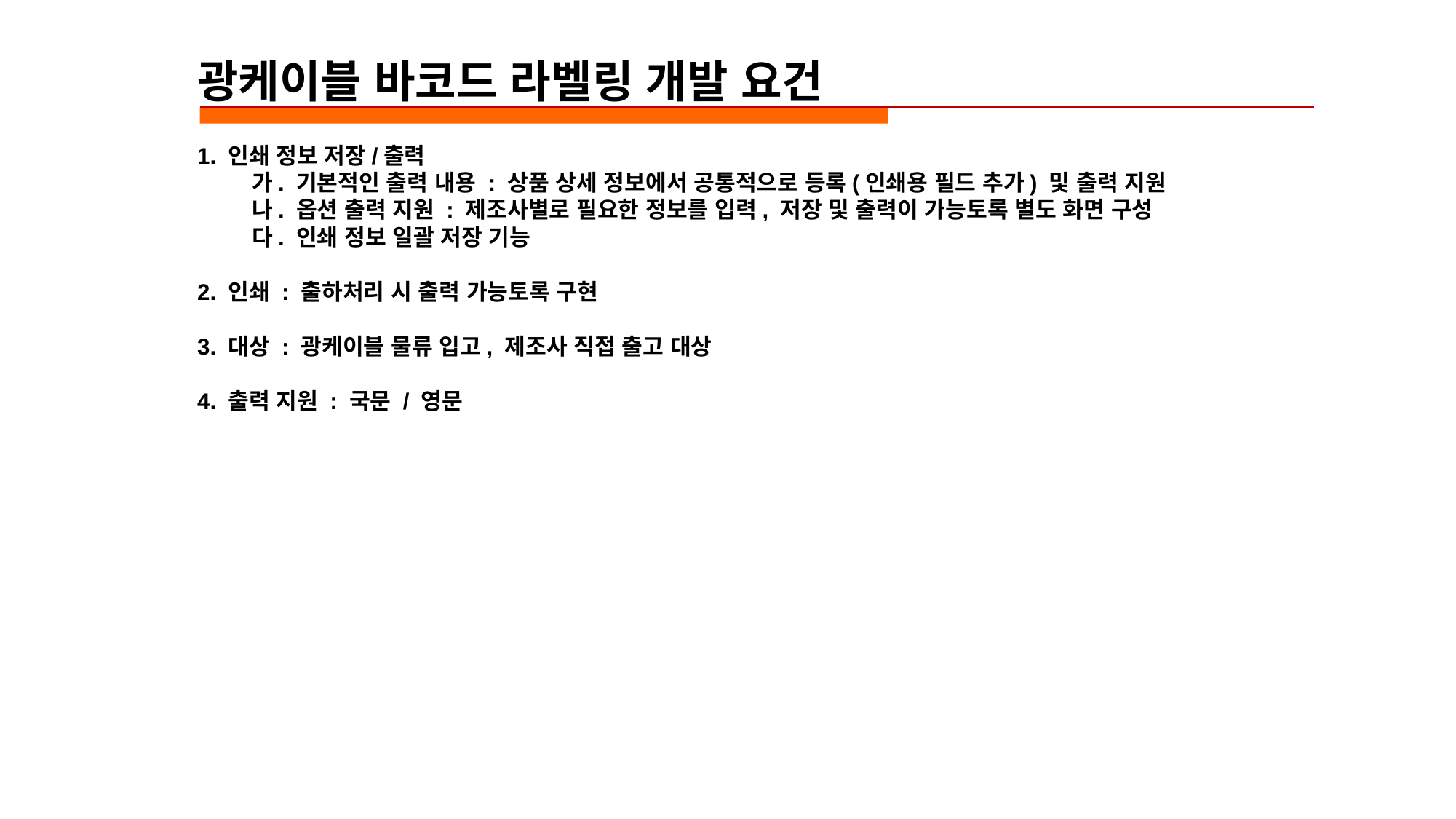

광케이블 바코드 라벨링 개발 요건

1. 인쇄 정보 저장/출력
가. 기본적인 출력 내용 : 상품 상세 정보에서 공통적으로 등록(인쇄용 필드 추가) 및 출력 지원
나. 옵션 출력 지원 : 제조사별로 필요한 정보를 입력, 저장 및 출력이 가능토록 별도 화면 구성
다. 인쇄 정보 일괄 저장 기능

2. 인쇄 : 출하처리 시 출력 가능토록 구현

3. 대상 : 광케이블 물류 입고, 제조사 직접 출고 대상

4. 출력 지원 : 국문 / 영문